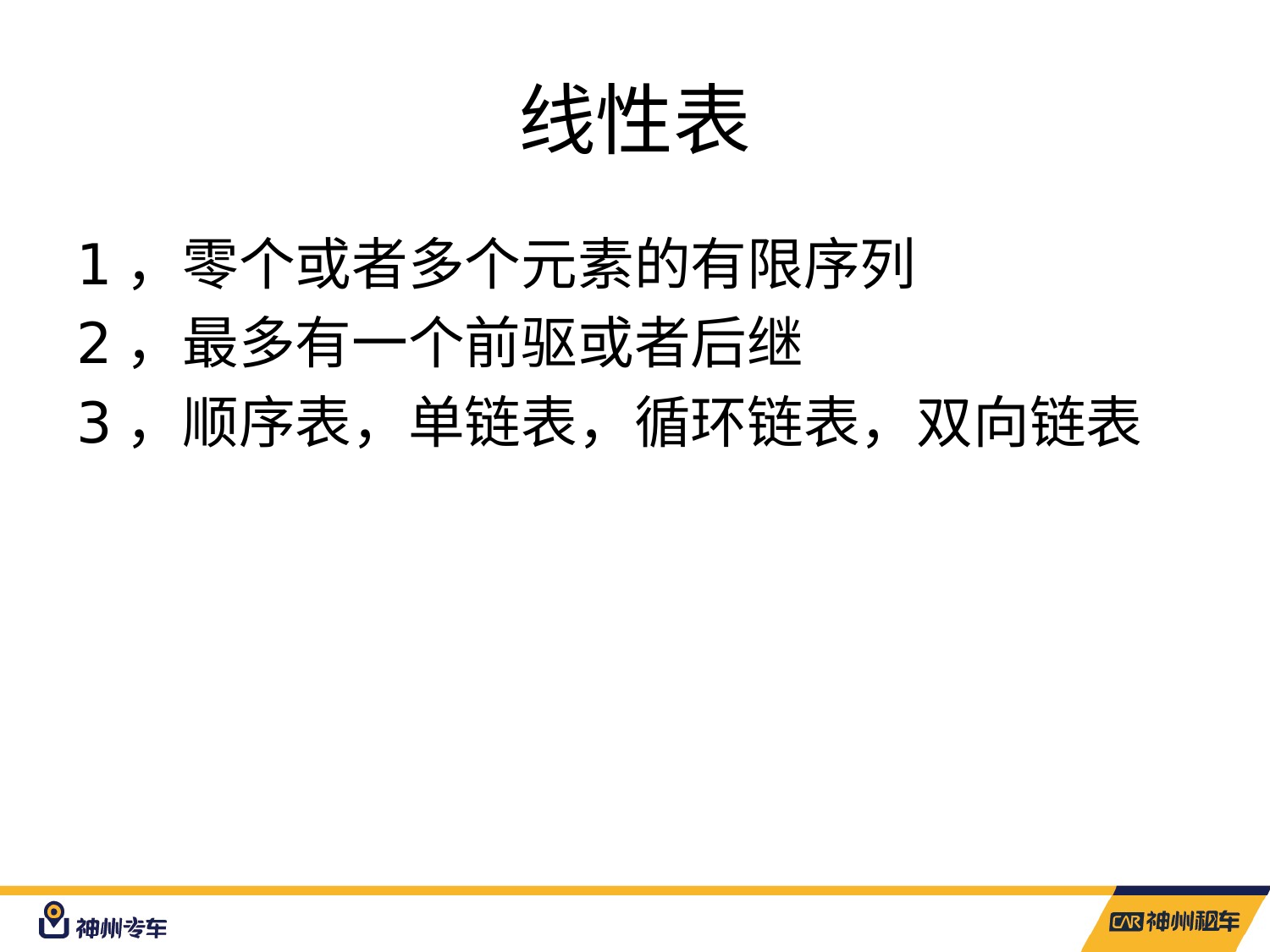

# 线性表
1，零个或者多个元素的有限序列
2，最多有一个前驱或者后继
3，顺序表，单链表，循环链表，双向链表